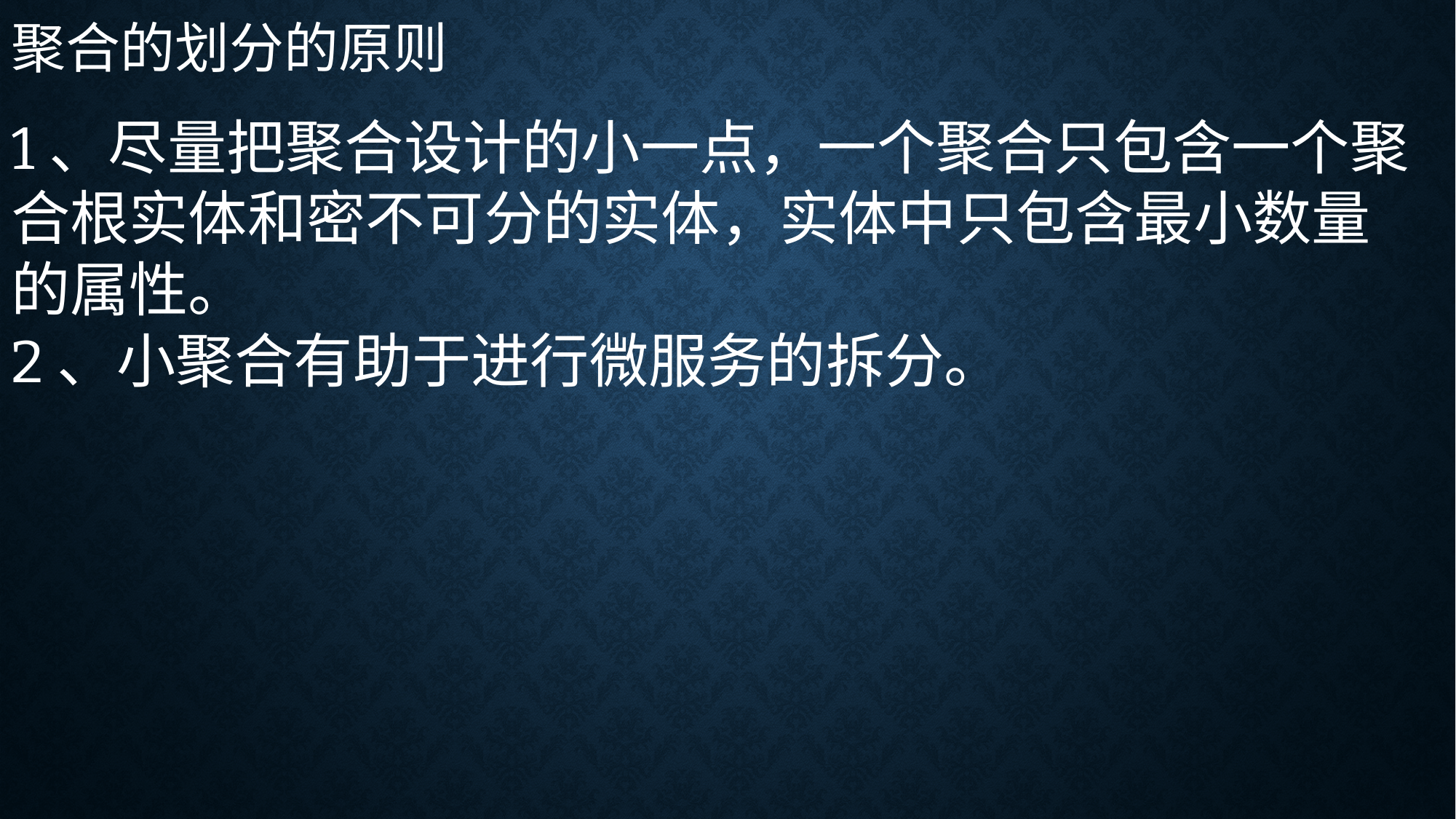

聚合的划分的原则
1、尽量把聚合设计的小一点，一个聚合只包含一个聚合根实体和密不可分的实体，实体中只包含最小数量的属性。
2、小聚合有助于进行微服务的拆分。